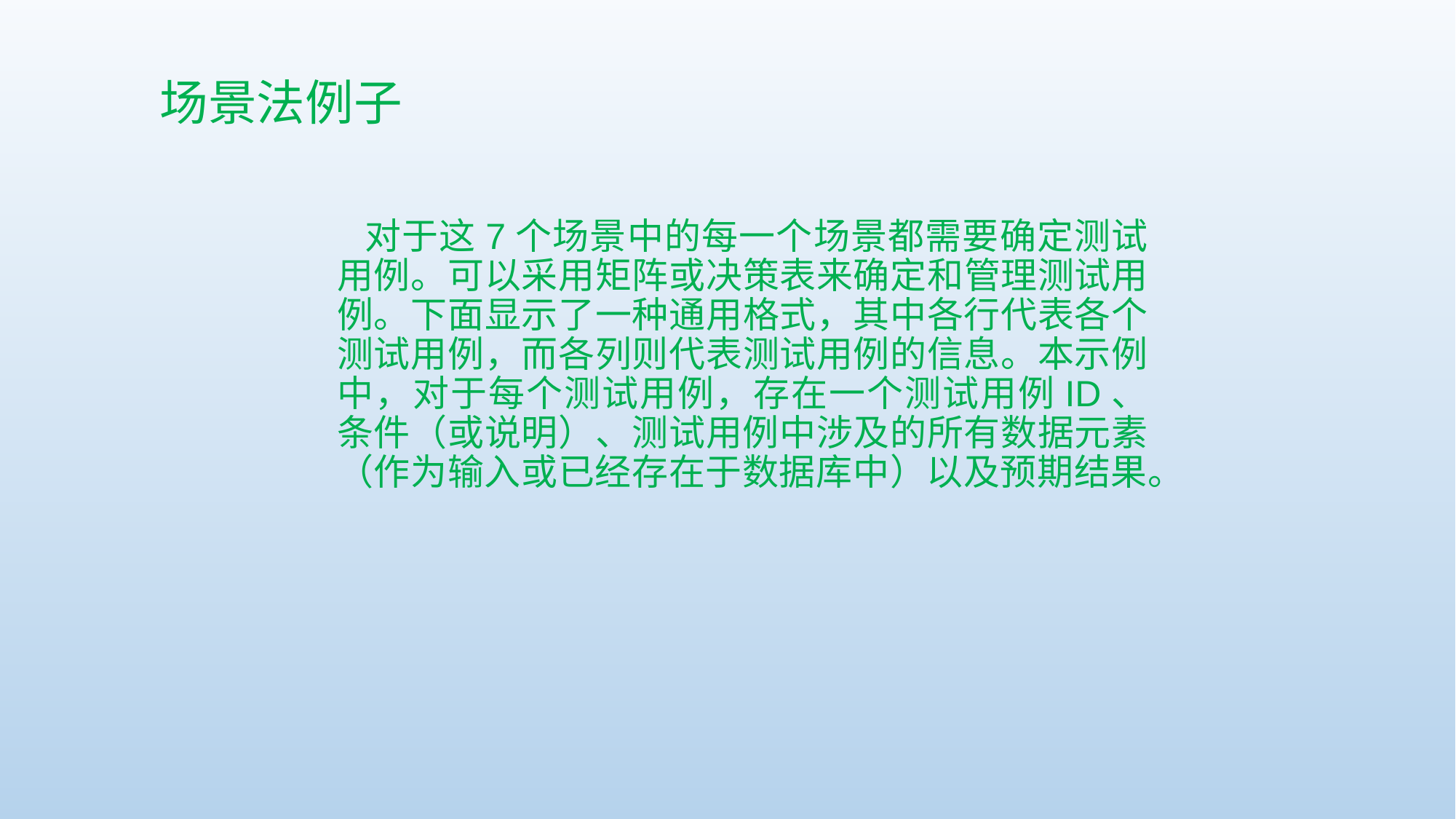

# 场景法例子

     对于这7个场景中的每一个场景都需要确定测试用例。可以采用矩阵或决策表来确定和管理测试用例。下面显示了一种通用格式，其中各行代表各个测试用例，而各列则代表测试用例的信息。本示例中，对于每个测试用例，存在一个测试用例ID、条件（或说明）、测试用例中涉及的所有数据元素（作为输入或已经存在于数据库中）以及预期结果。